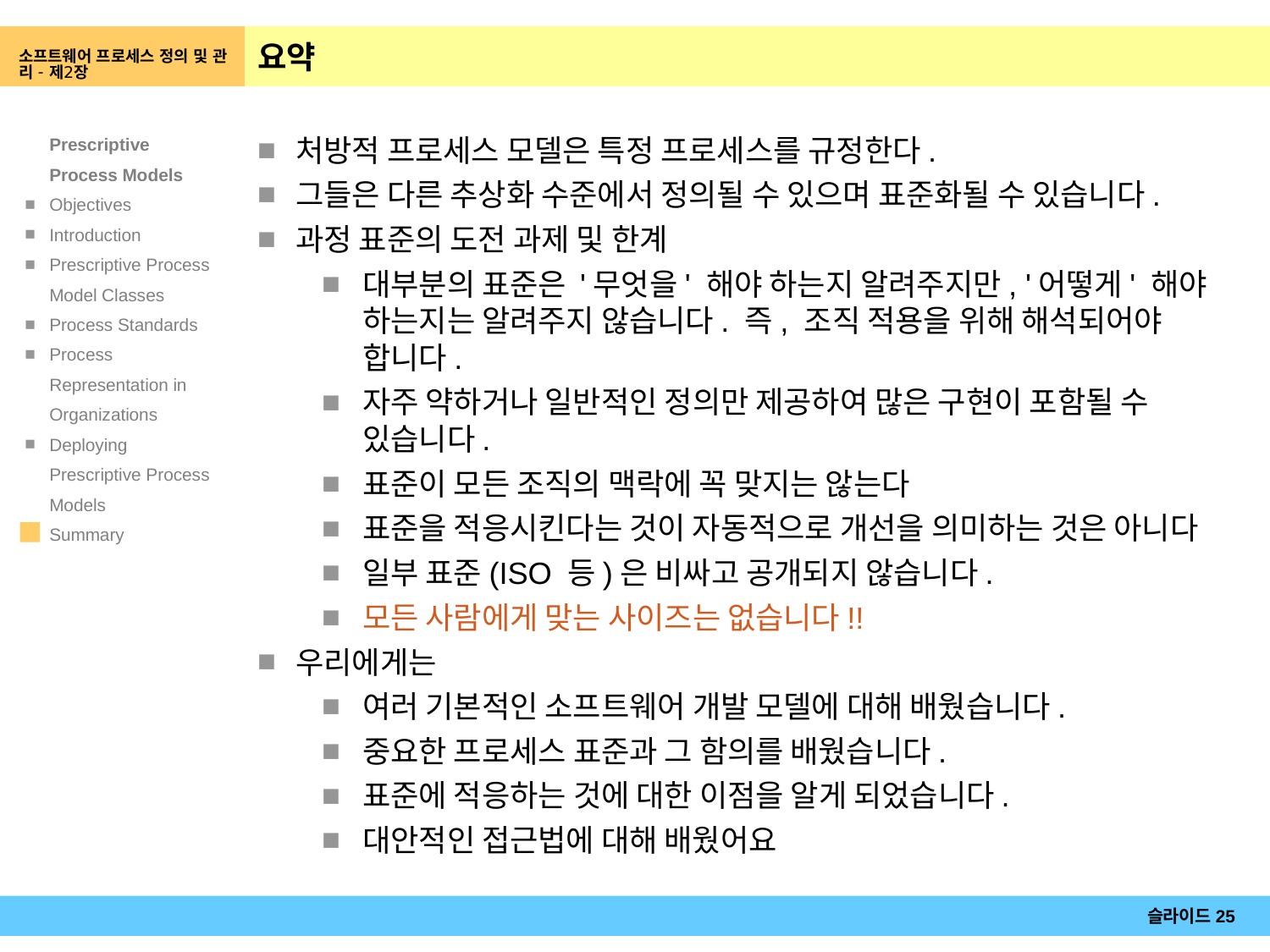

소프트웨어 프로세스 정의 및 관리 - 제2장
# 요약
처방적 프로세스 모델은 특정 프로세스를 규정한다.
그들은 다른 추상화 수준에서 정의될 수 있으며 표준화될 수 있습니다.
과정 표준의 도전 과제 및 한계
대부분의 표준은 '무엇을' 해야 하는지 알려주지만, '어떻게' 해야 하는지는 알려주지 않습니다. 즉, 조직 적용을 위해 해석되어야 합니다.
자주 약하거나 일반적인 정의만 제공하여 많은 구현이 포함될 수 있습니다.
표준이 모든 조직의 맥락에 꼭 맞지는 않는다
표준을 적응시킨다는 것이 자동적으로 개선을 의미하는 것은 아니다
일부 표준(ISO 등)은 비싸고 공개되지 않습니다.
모든 사람에게 맞는 사이즈는 없습니다!!
우리에게는
여러 기본적인 소프트웨어 개발 모델에 대해 배웠습니다.
중요한 프로세스 표준과 그 함의를 배웠습니다.
표준에 적응하는 것에 대한 이점을 알게 되었습니다.
대안적인 접근법에 대해 배웠어요

슬라이드25